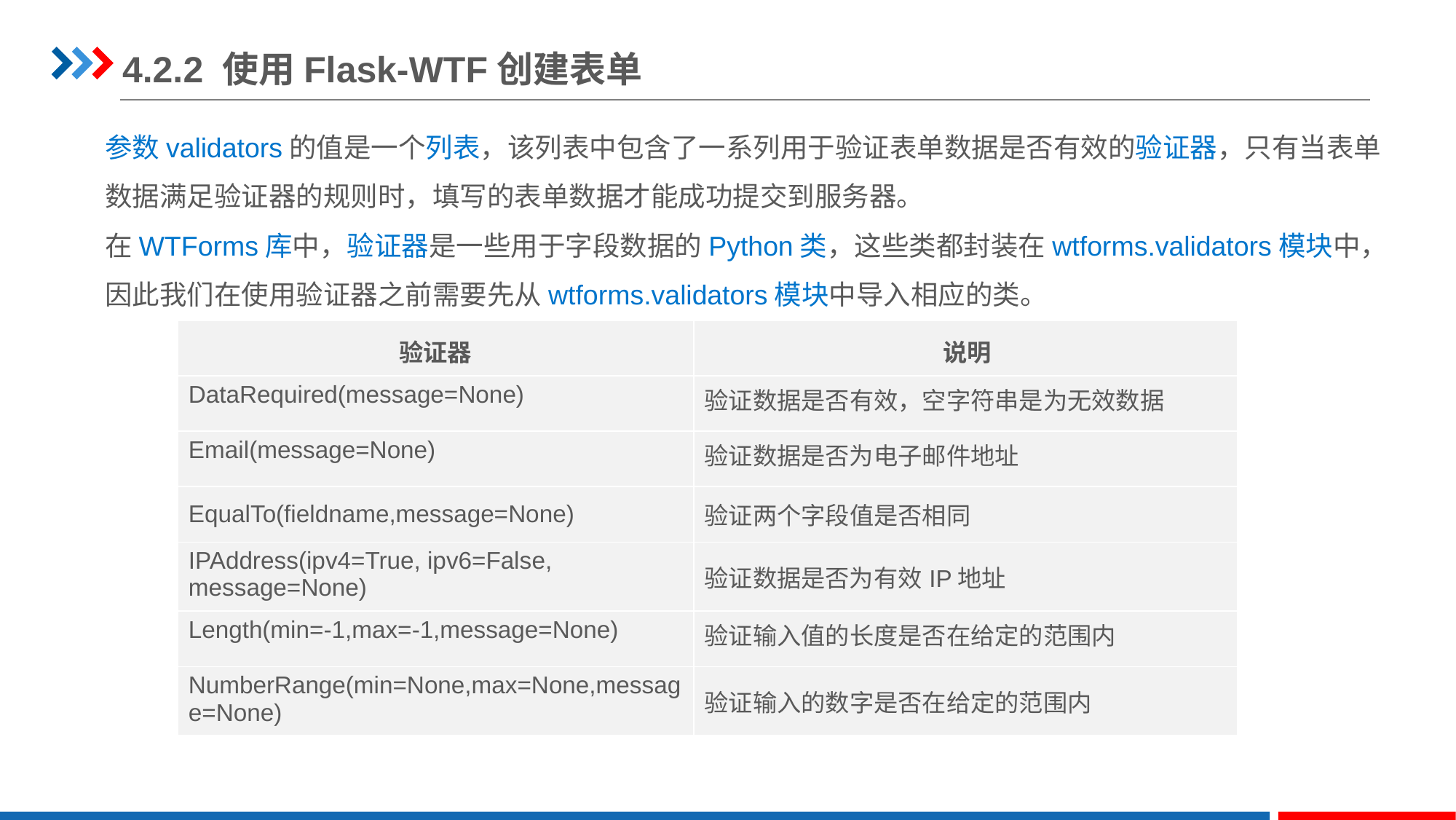

4.2.2 使用Flask-WTF创建表单
参数validators的值是一个列表，该列表中包含了一系列用于验证表单数据是否有效的验证器，只有当表单数据满足验证器的规则时，填写的表单数据才能成功提交到服务器。
在WTForms库中，验证器是一些用于字段数据的Python类，这些类都封装在wtforms.validators模块中，因此我们在使用验证器之前需要先从wtforms.validators模块中导入相应的类。
| 验证器 | 说明 |
| --- | --- |
| DataRequired(message=None) | 验证数据是否有效，空字符串是为无效数据 |
| Email(message=None) | 验证数据是否为电子邮件地址 |
| EqualTo(fieldname,message=None) | 验证两个字段值是否相同 |
| IPAddress(ipv4=True, ipv6=False, message=None) | 验证数据是否为有效IP地址 |
| Length(min=-1,max=-1,message=None) | 验证输入值的长度是否在给定的范围内 |
| NumberRange(min=None,max=None,message=None) | 验证输入的数字是否在给定的范围内 |